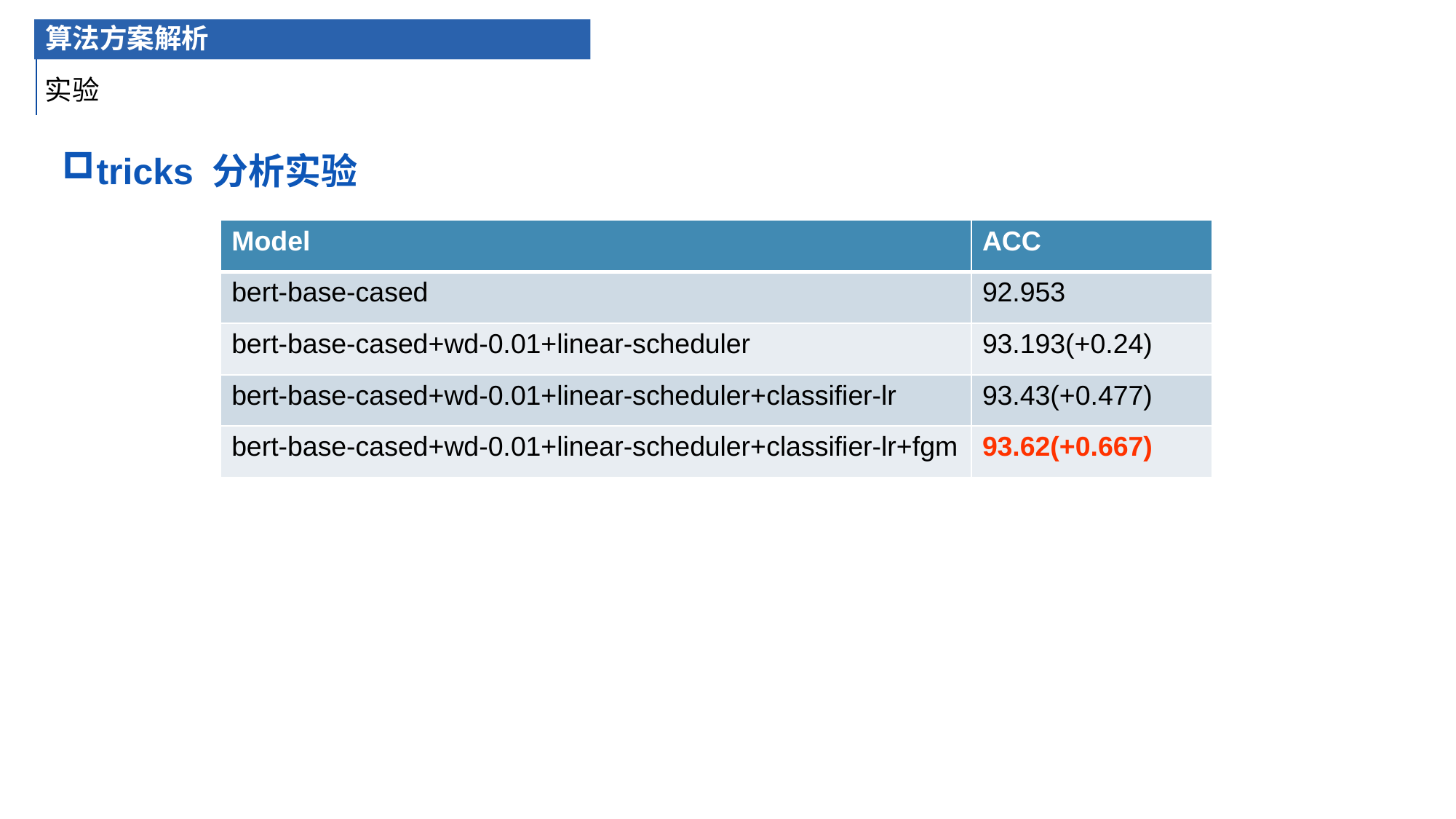

算法方案解析
实验
tricks 分析实验

| Model | ACC |
| --- | --- |
| bert-base-cased | 92.953 |
| bert-base-cased+wd-0.01+linear-scheduler | 93.193(+0.24) |
| bert-base-cased+wd-0.01+linear-scheduler+classifier-lr | 93.43(+0.477) |
| bert-base-cased+wd-0.01+linear-scheduler+classifier-lr+fgm | 93.62(+0.667) |